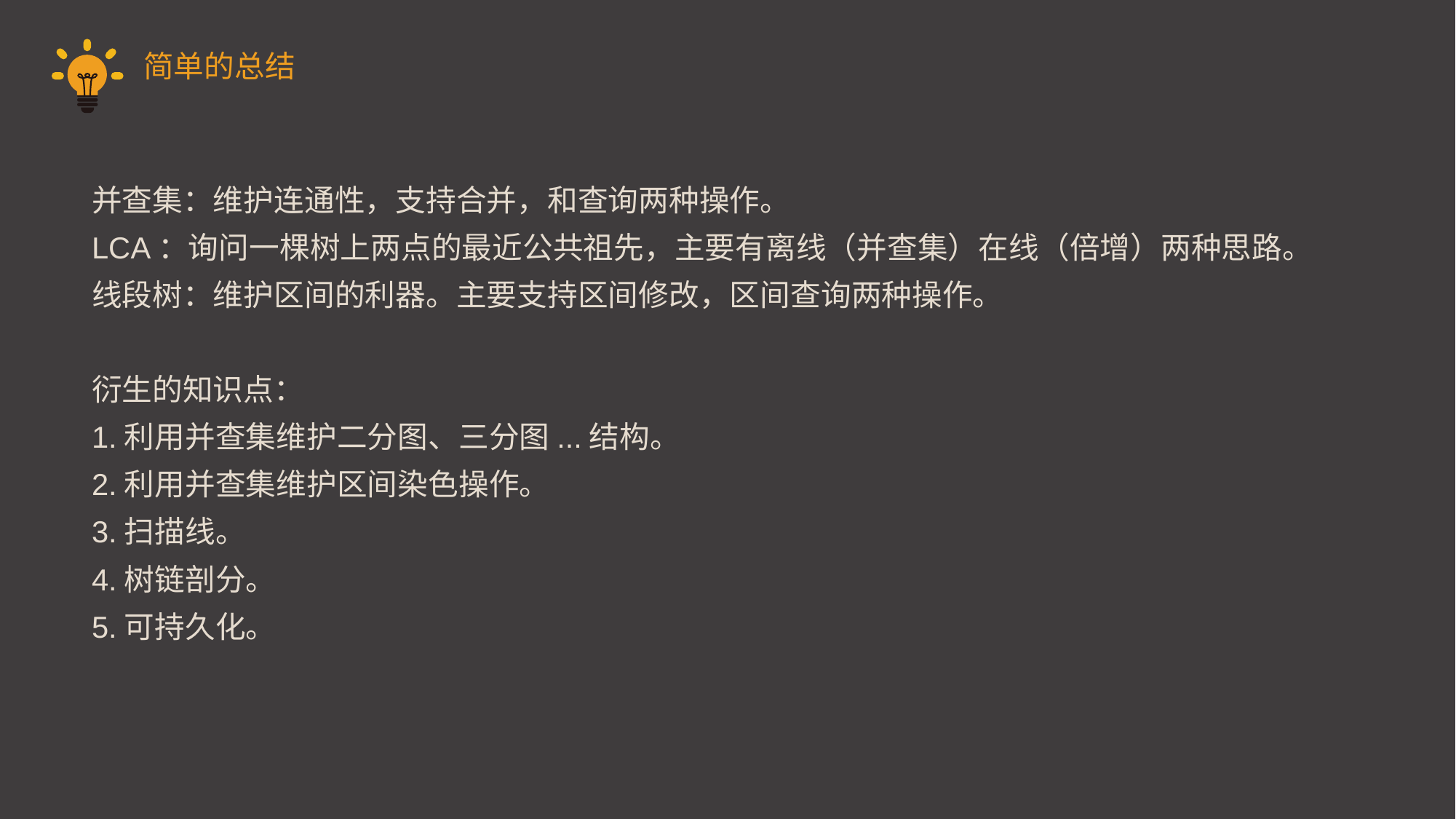

简单的总结
并查集：维护连通性，支持合并，和查询两种操作。
LCA：询问一棵树上两点的最近公共祖先，主要有离线（并查集）在线（倍增）两种思路。
线段树：维护区间的利器。主要支持区间修改，区间查询两种操作。

衍生的知识点：
1.利用并查集维护二分图、三分图...结构。
2.利用并查集维护区间染色操作。
3.扫描线。
4.树链剖分。
5.可持久化。